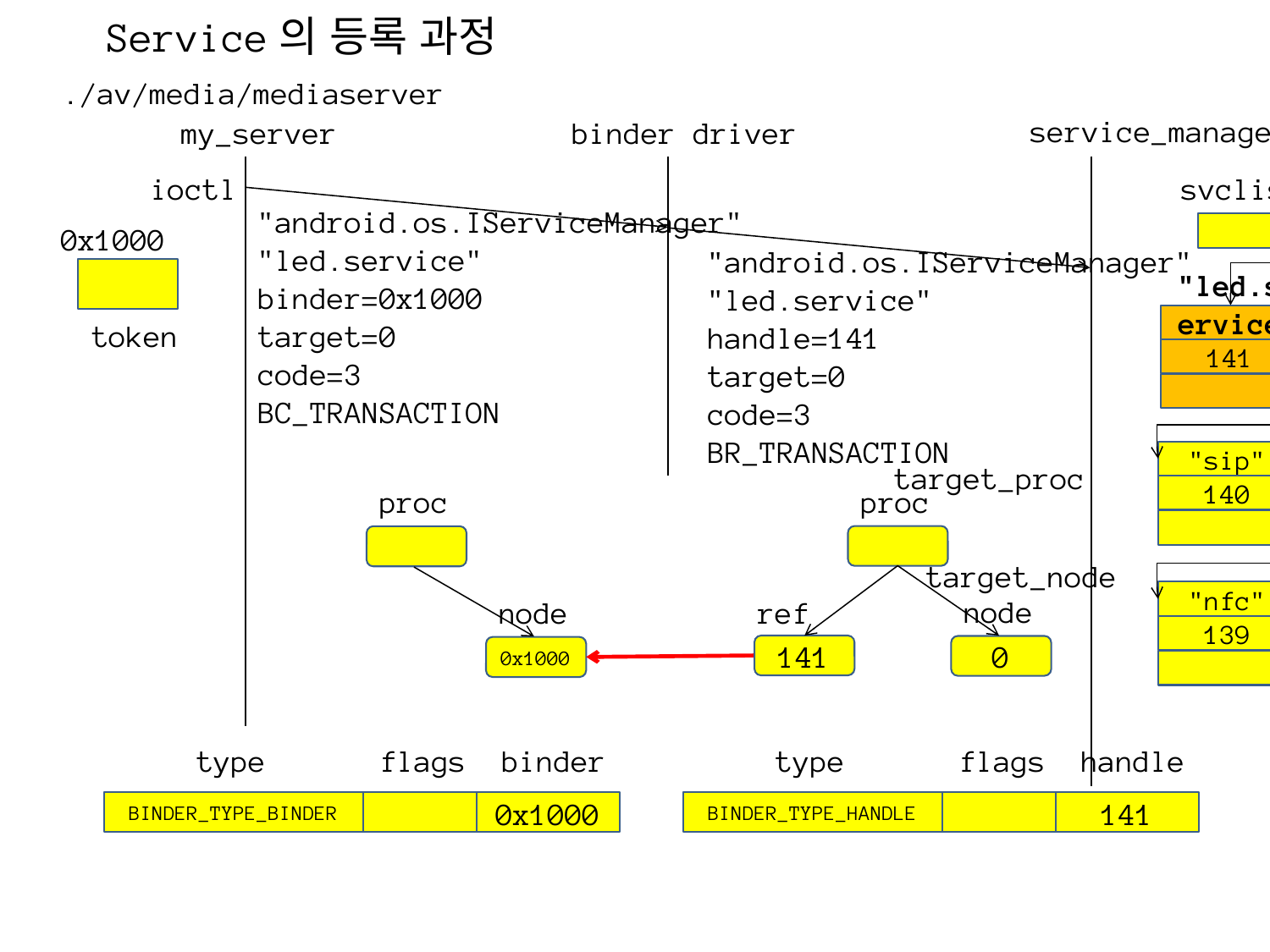

# Service의 등록 과정
./av/media/mediaserver
service_manager
my_server
binder driver
ioctl
svclist
"android.os.IServiceManager"
"led.service"
binder=0x1000
target=0
code=3
BC_TRANSACTION
0x1000

"android.os.IServiceManager"
"led.service"
handle=141
target=0
code=3
BR_TRANSACTION

"led.service"
token
141

"sip"
target_proc
proc
proc
140

target_node
"nfc"
node
ref
node
139
141
0
0x1000

type
flags
binder
type
flags
handle
BINDER_TYPE_BINDER

0x1000
BINDER_TYPE_HANDLE

141